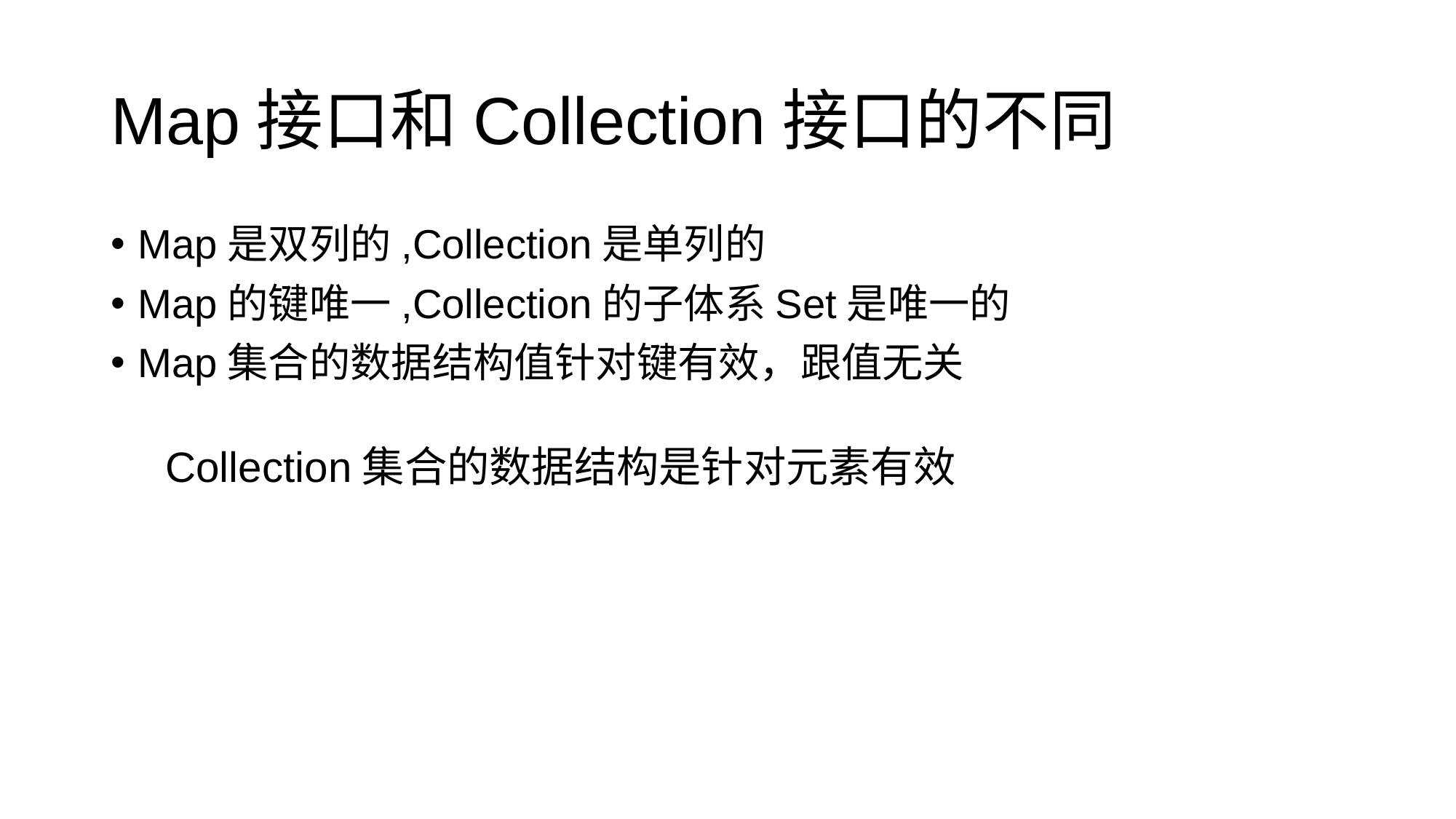

# Map接口和Collection接口的不同
Map是双列的,Collection是单列的
Map的键唯一,Collection的子体系Set是唯一的
Map集合的数据结构值针对键有效，跟值无关

Collection集合的数据结构是针对元素有效